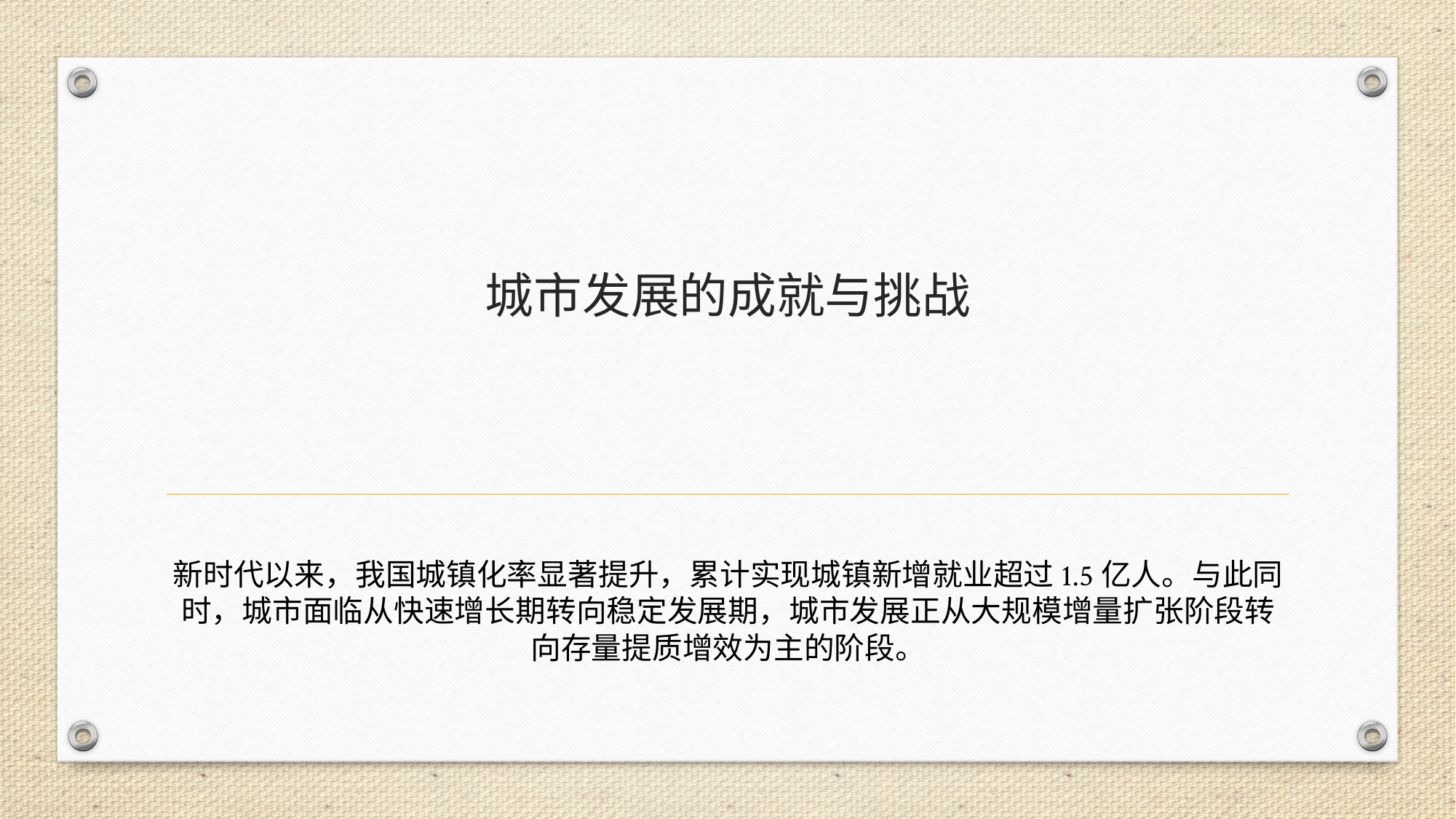

# 城市发展的成就与挑战
新时代以来，我国城镇化率显著提升，累计实现城镇新增就业超过1.5亿人。与此同时，城市面临从快速增长期转向稳定发展期，城市发展正从大规模增量扩张阶段转向存量提质增效为主的阶段。